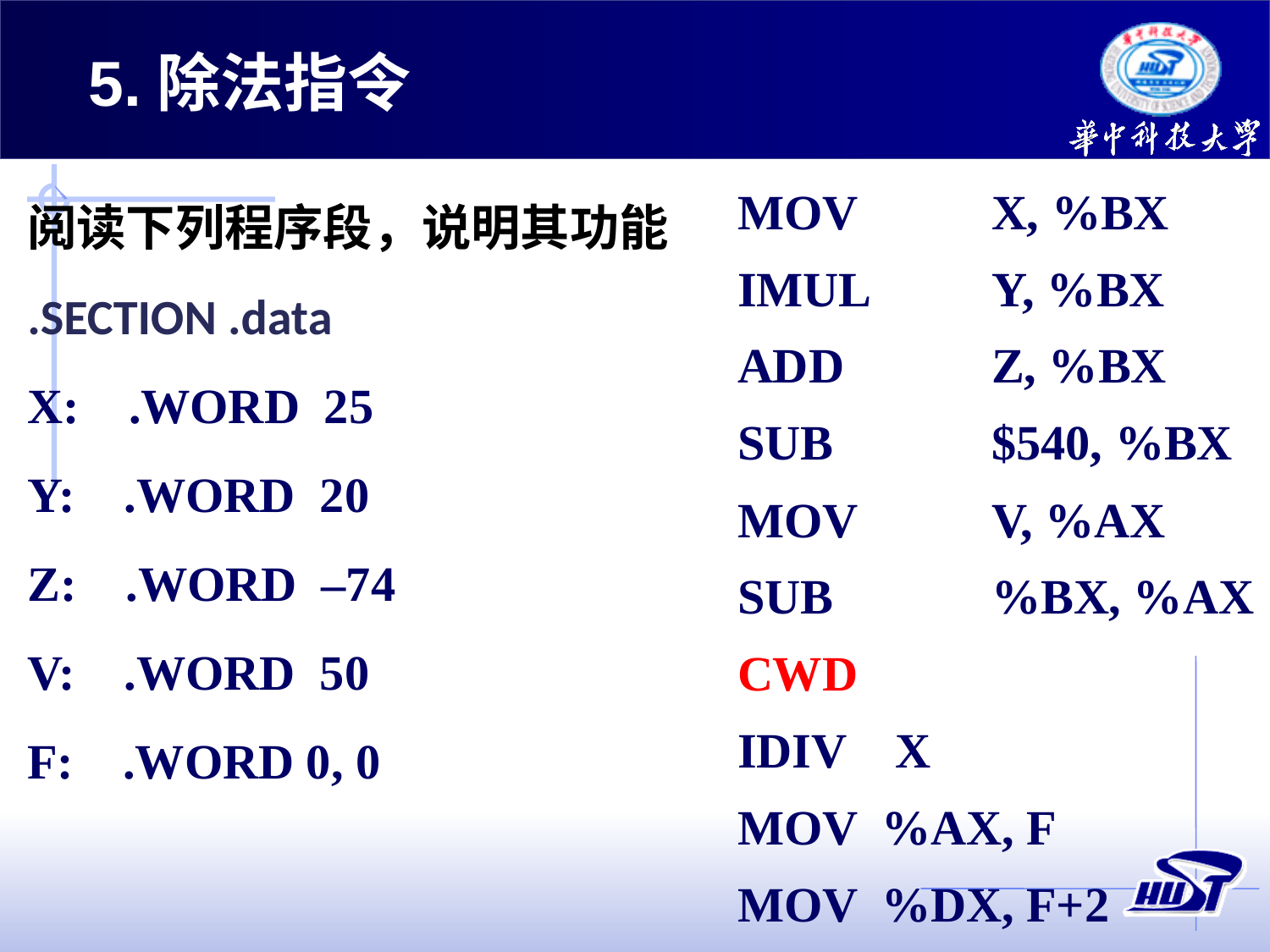

5.除法指令
MOV   	X, %BX
IMUL  	Y, %BX
ADD   	Z, %BX
SUB    	$540, %BX
MOV   	V, %AX
SUB   	%BX, %AX
CWD
IDIV    X
MOV  %AX, F
MOV  %DX, F+2
阅读下列程序段，说明其功能
.SECTION .data
X:    .WORD  25
Y:    .WORD  20
Z:    .WORD  –74
V:    .WORD  50
F:    .WORD 0, 0